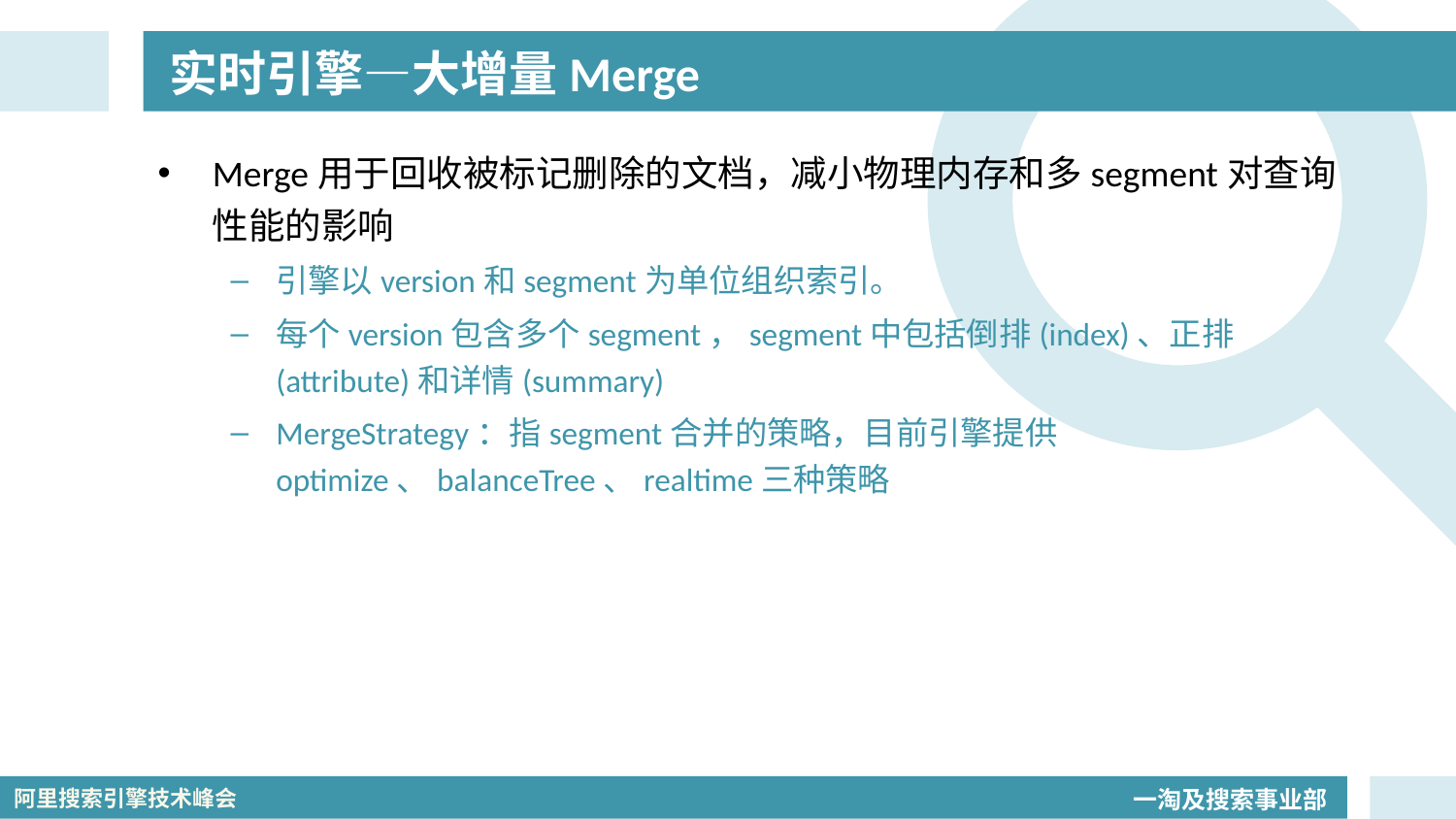

# 实时引擎—大增量Merge
Merge用于回收被标记删除的文档，减小物理内存和多segment对查询性能的影响
引擎以version和segment为单位组织索引。
每个version包含多个segment，segment中包括倒排(index)、正排(attribute)和详情(summary)
MergeStrategy：指segment合并的策略，目前引擎提供optimize、balanceTree、realtime三种策略